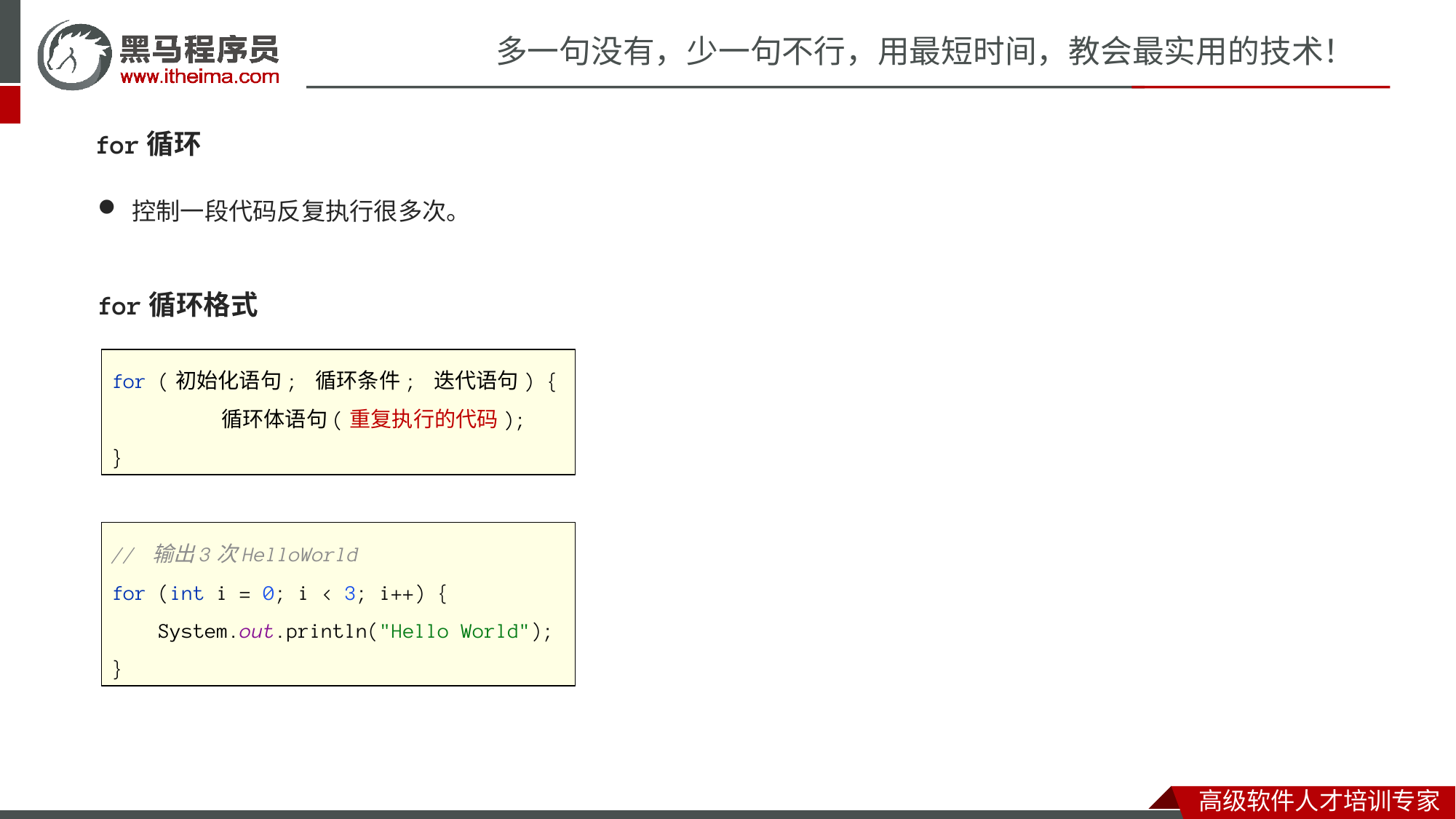

for循环
控制一段代码反复执行很多次。
for循环格式
for (初始化语句; 循环条件; 迭代语句) {
	循环体语句(重复执行的代码);
}
// 输出3次HelloWorld
for (int i = 0; i < 3; i++) {
    System.out.println("Hello World");
}